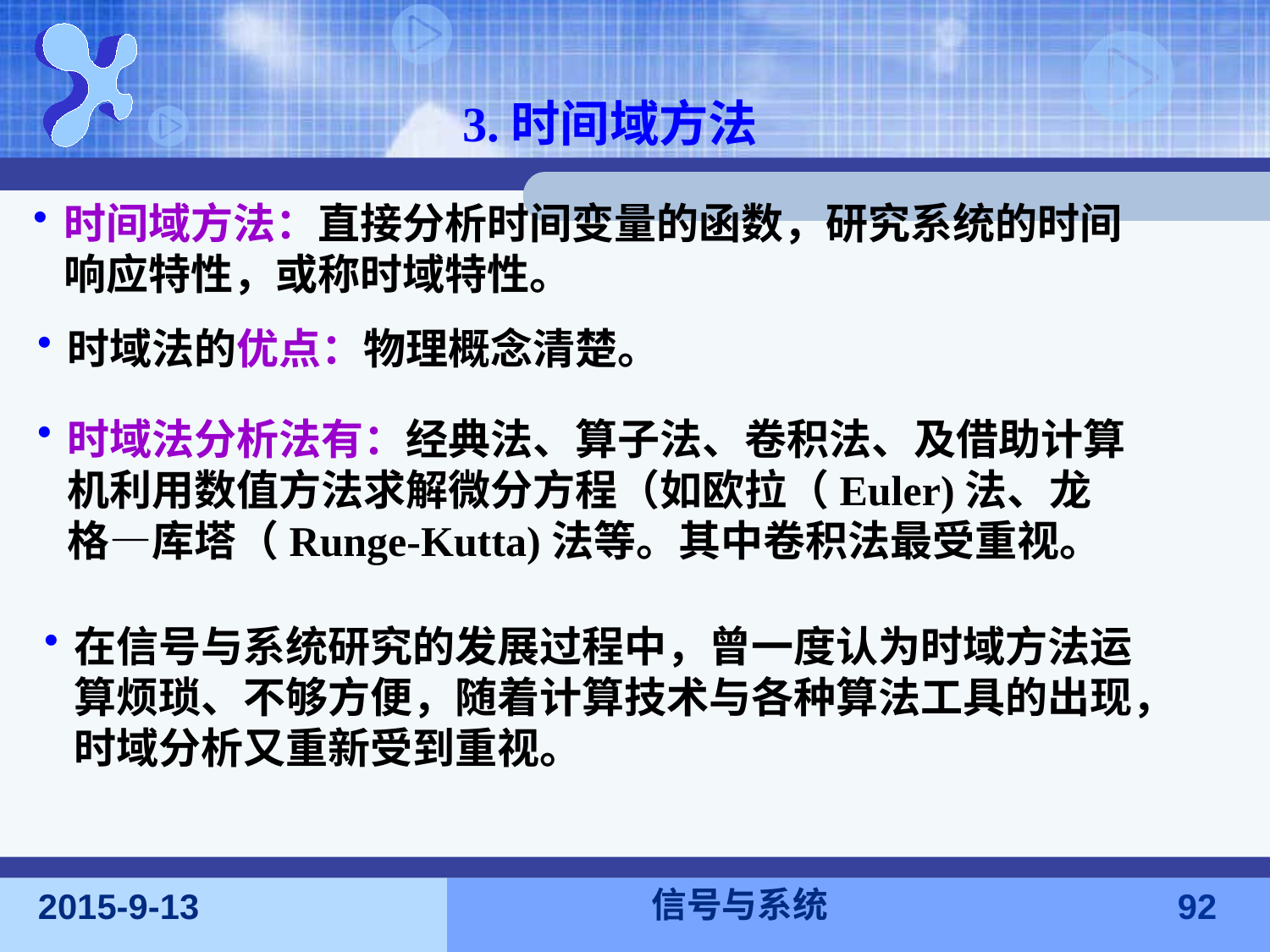

3.时间域方法
时间域方法：直接分析时间变量的函数，研究系统的时间响应特性，或称时域特性。
时域法的优点：物理概念清楚。
时域法分析法有：经典法、算子法、卷积法、及借助计算机利用数值方法求解微分方程（如欧拉（Euler)法、龙格—库塔（Runge-Kutta)法等。其中卷积法最受重视。
在信号与系统研究的发展过程中，曾一度认为时域方法运算烦琐、不够方便，随着计算技术与各种算法工具的出现，时域分析又重新受到重视。
信号与系统
2015-9-13
92